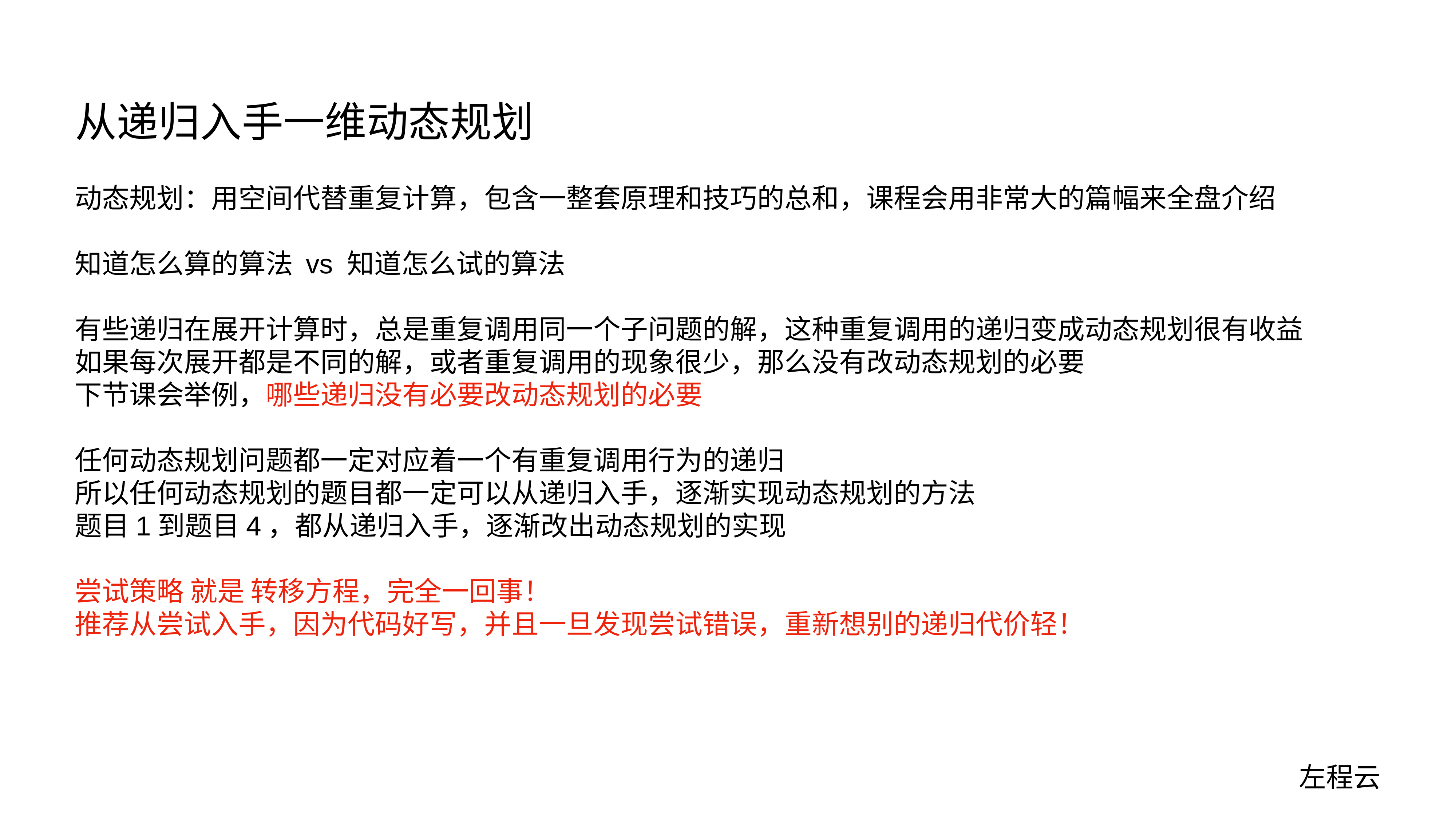

# 从递归入手一维动态规划
动态规划：用空间代替重复计算，包含一整套原理和技巧的总和，课程会用非常大的篇幅来全盘介绍

知道怎么算的算法 vs 知道怎么试的算法

有些递归在展开计算时，总是重复调用同一个子问题的解，这种重复调用的递归变成动态规划很有收益
如果每次展开都是不同的解，或者重复调用的现象很少，那么没有改动态规划的必要
下节课会举例，哪些递归没有必要改动态规划的必要

任何动态规划问题都一定对应着一个有重复调用行为的递归
所以任何动态规划的题目都一定可以从递归入手，逐渐实现动态规划的方法
题目1到题目4，都从递归入手，逐渐改出动态规划的实现

尝试策略 就是 转移方程，完全一回事！
推荐从尝试入手，因为代码好写，并且一旦发现尝试错误，重新想别的递归代价轻！
左程云